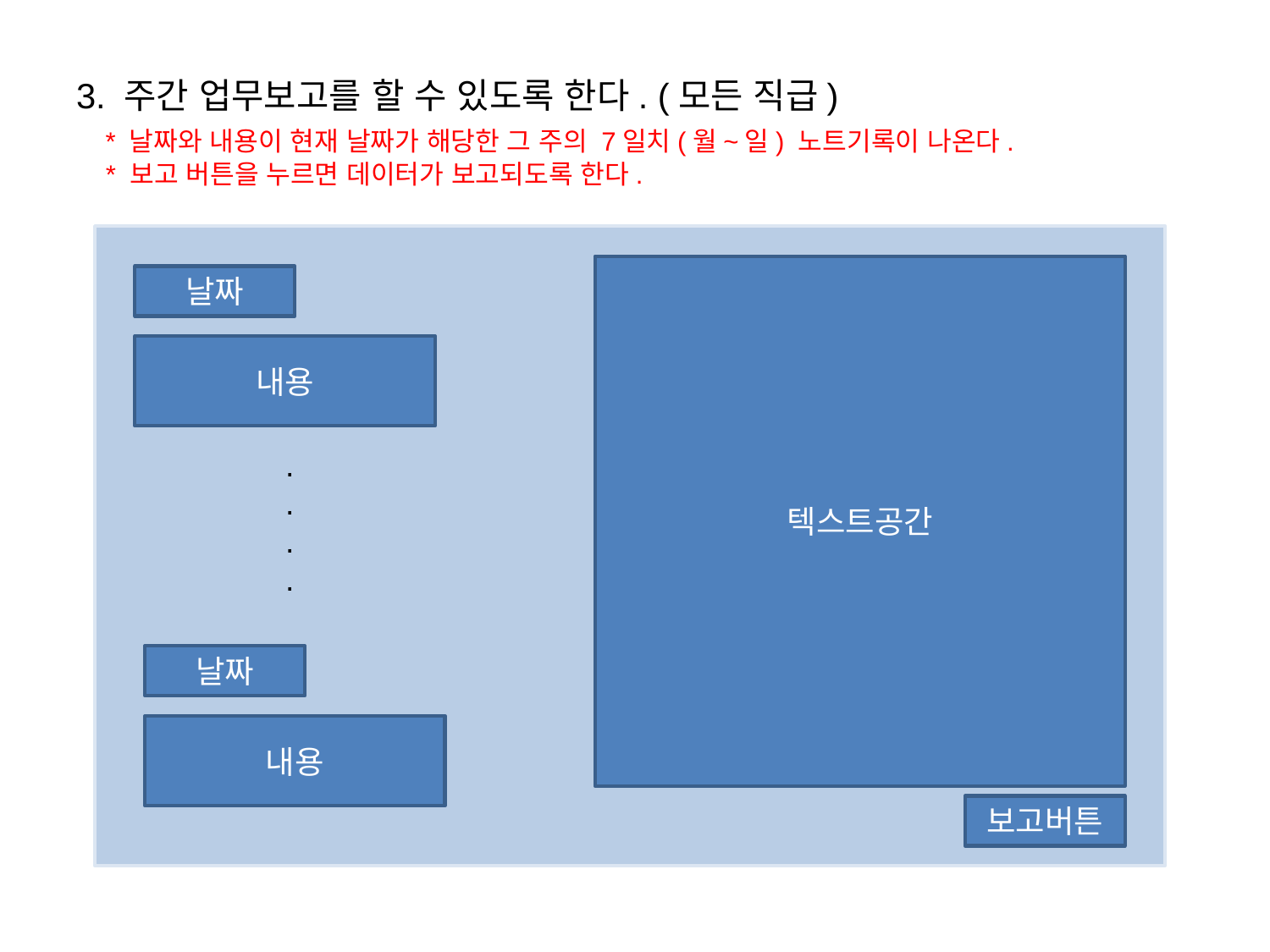

# 3. 주간 업무보고를 할 수 있도록 한다. (모든 직급) * 날짜와 내용이 현재 날짜가 해당한 그 주의 7일치(월~일) 노트기록이 나온다. * 보고 버튼을 누르면 데이터가 보고되도록 한다.

텍스트공간
날짜
내용
.
.
.
.
날짜
내용
보고버튼